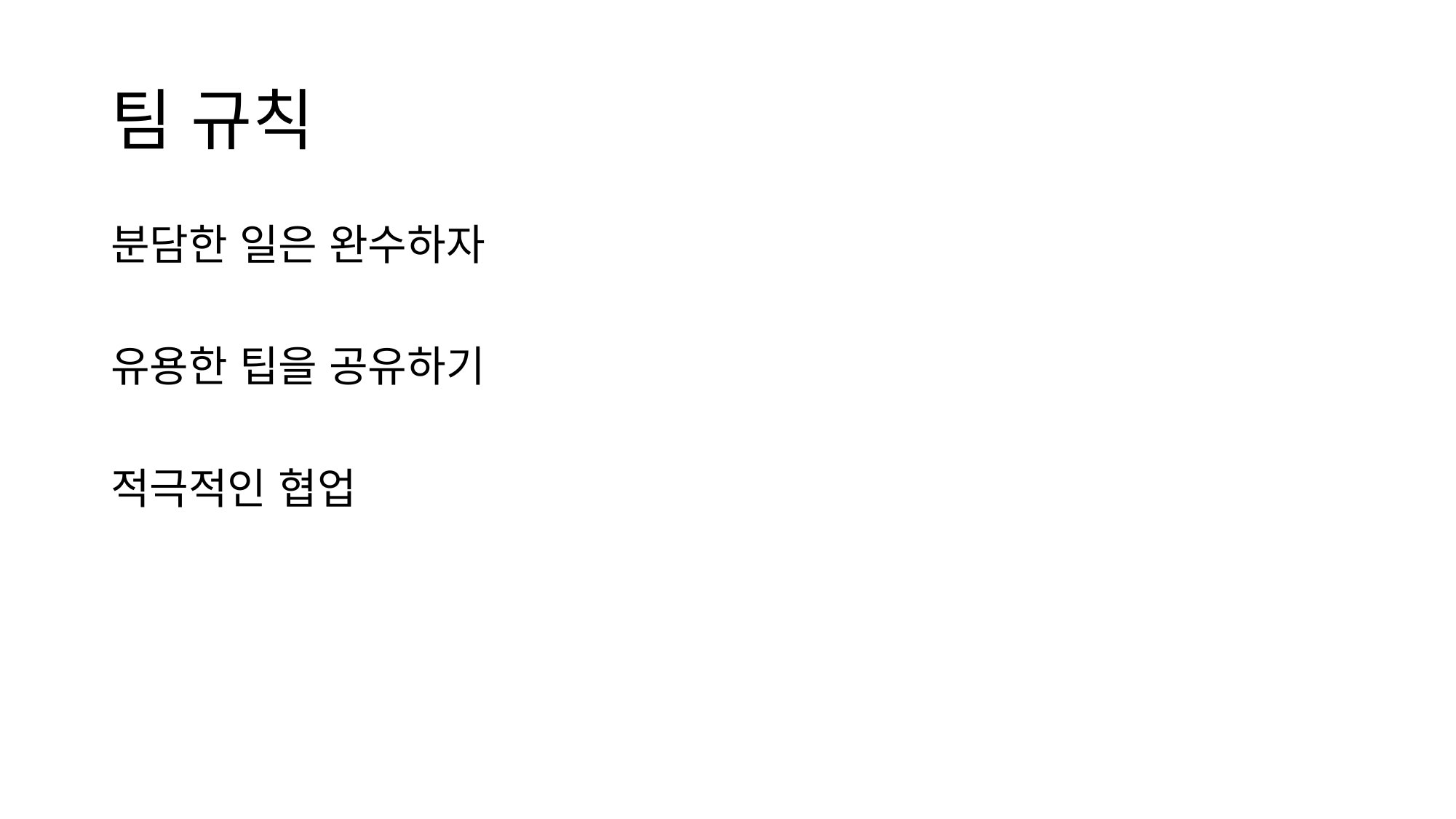

# 팀 규칙
분담한 일은 완수하자

유용한 팁을 공유하기

적극적인 협업